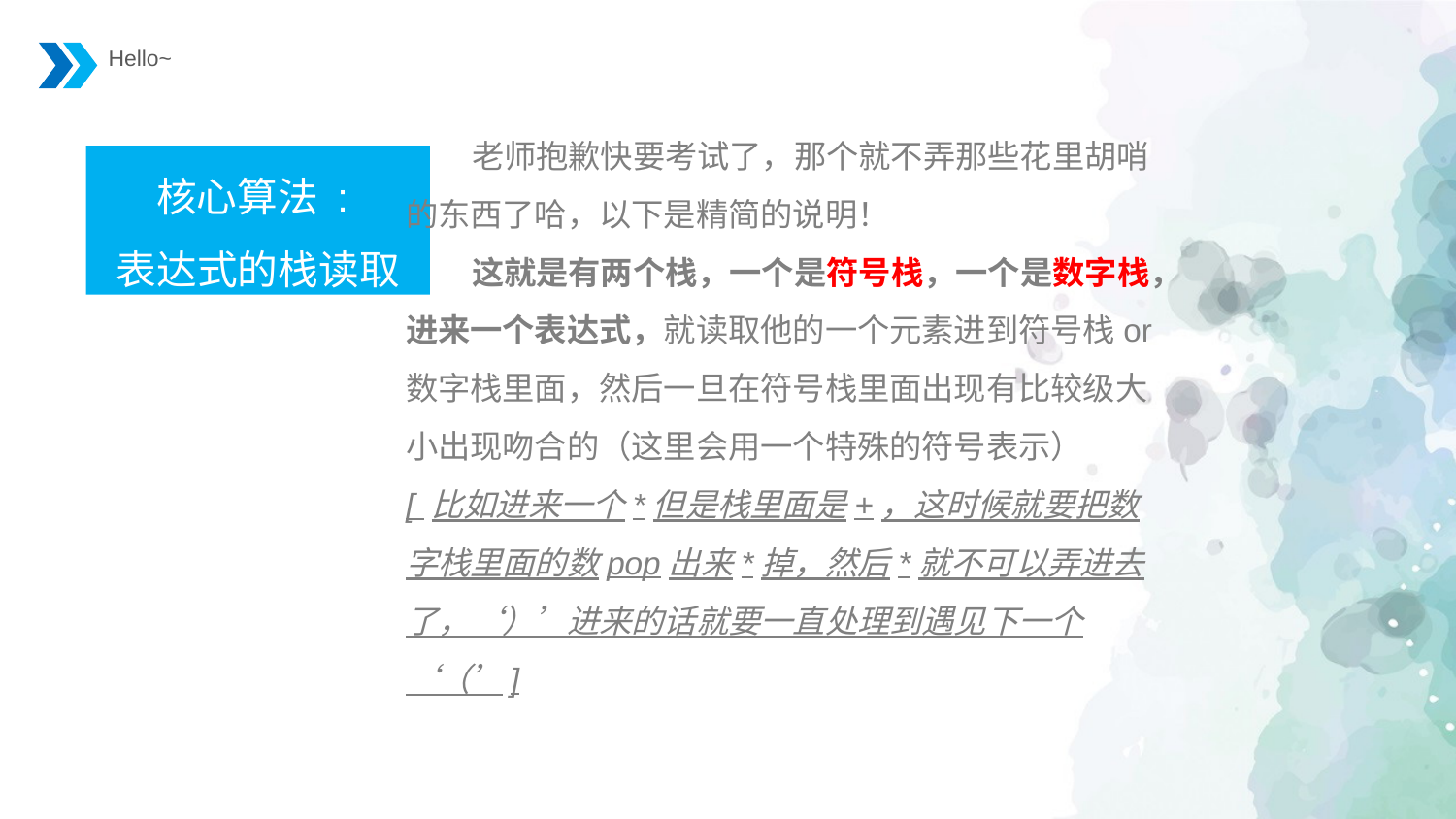

老师抱歉快要考试了，那个就不弄那些花里胡哨的东西了哈，以下是精简的说明！
        这就是有两个栈，一个是符号栈，一个是数字栈，进来一个表达式，就读取他的一个元素进到符号栈or数字栈里面，然后一旦在符号栈里面出现有比较级大小出现吻合的（这里会用一个特殊的符号表示）
[ 比如进来一个*但是栈里面是+，这时候就要把数字栈里面的数pop出来*掉，然后*就不可以弄进去了，‘）’进来的话就要一直处理到遇见下一个‘（’]
核心算法 :
表达式的栈读取